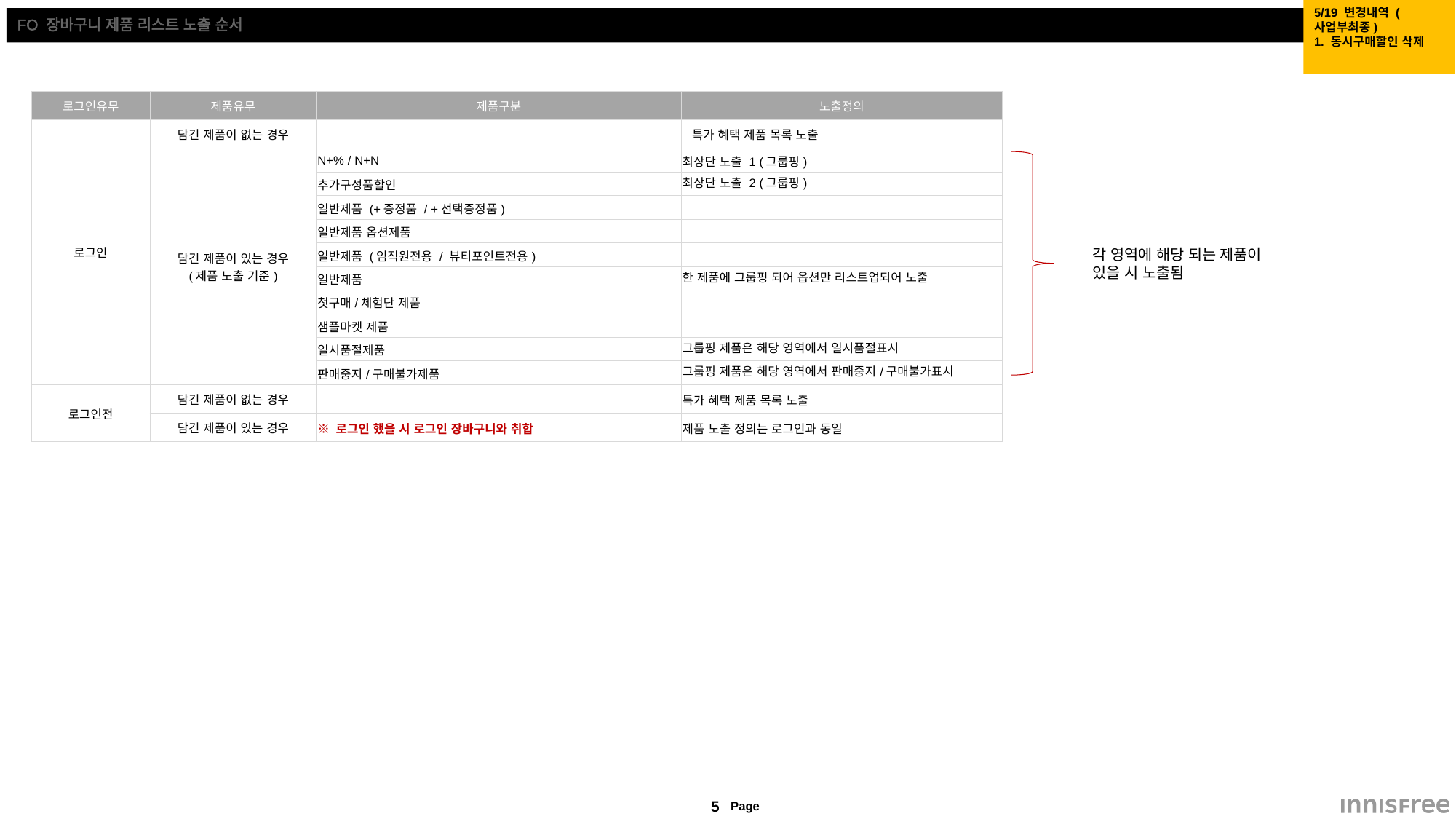

5/19 변경내역 (사업부최종)
1. 동시구매할인 삭제
# FO 장바구니 제품 리스트 노출 순서
| 로그인유무 | 제품유무 | 제품구분 | 노출정의 |
| --- | --- | --- | --- |
| 로그인 | 담긴 제품이 없는 경우 |  | 특가 혜택 제품 목록 노출 |
|  | 담긴 제품이 있는 경우 (제품 노출 기준) | N+% / N+N | 최상단 노출 1 (그룹핑) |
|  |  | 추가구성품할인 | 최상단 노출 2 (그룹핑) |
|  |  | 일반제품 (+증정품 / +선택증정품) |  |
|  |  | 일반제품 옵션제품 |  |
|  |  | 일반제품 (임직원전용 / 뷰티포인트전용) |  |
|  |  | 일반제품 | 한 제품에 그룹핑 되어 옵션만 리스트업되어 노출 |
|  |  | 첫구매/체험단 제품 |  |
|  |  | 샘플마켓 제품 |  |
|  |  | 일시품절제품 | 그룹핑 제품은 해당 영역에서 일시품절표시 |
|  |  | 판매중지/구매불가제품 | 그룹핑 제품은 해당 영역에서 판매중지/구매불가표시 |
| 로그인전 | 담긴 제품이 없는 경우 |  | 특가 혜택 제품 목록 노출 |
|  | 담긴 제품이 있는 경우 | ※ 로그인 했을 시 로그인 장바구니와 취합 | 제품 노출 정의는 로그인과 동일 |

각 영역에 해당 되는 제품이
있을 시 노출됨